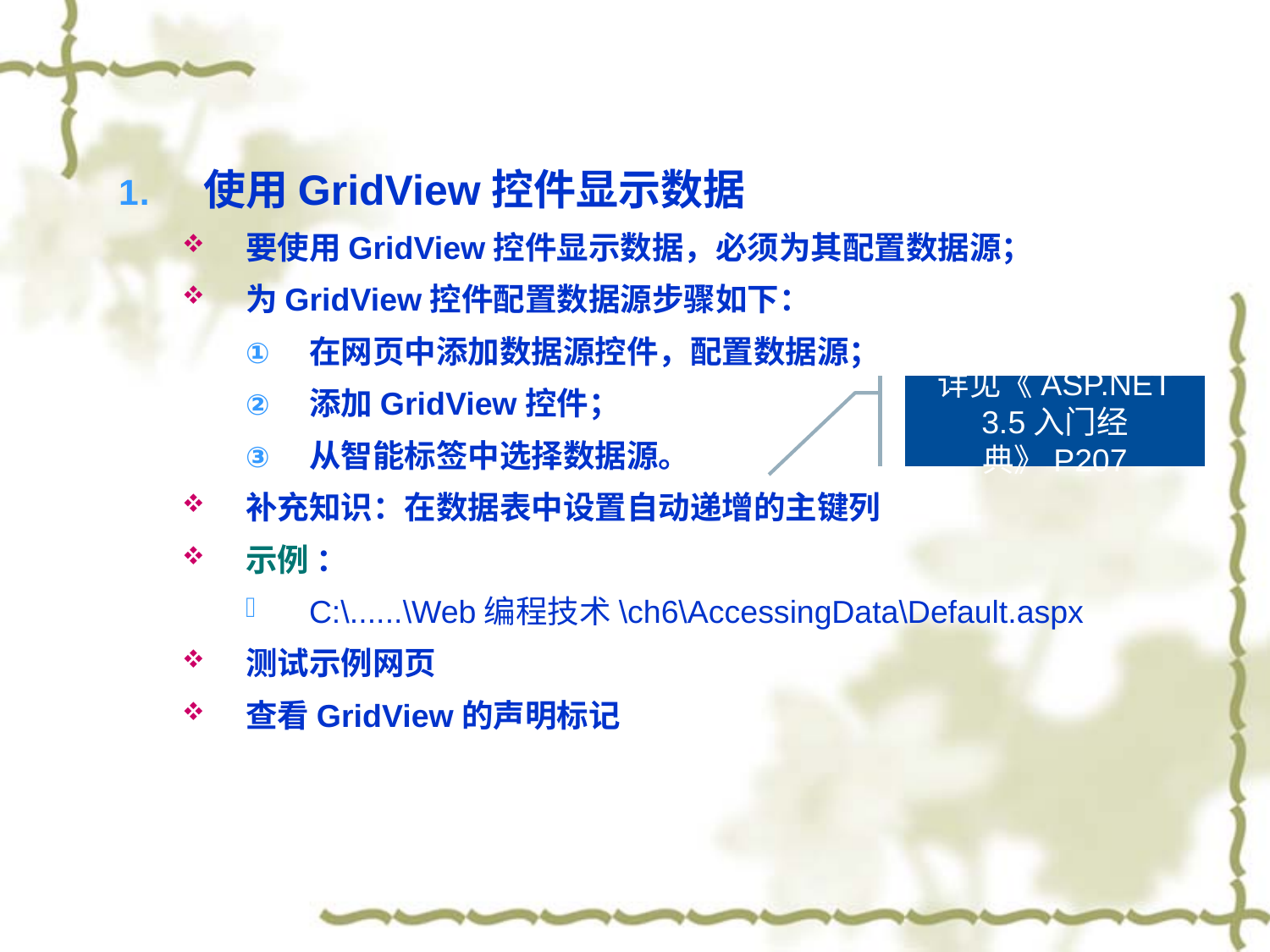

使用GridView控件显示数据
要使用GridView控件显示数据，必须为其配置数据源；
为GridView控件配置数据源步骤如下：
在网页中添加数据源控件，配置数据源；
添加GridView控件；
从智能标签中选择数据源。
补充知识：在数据表中设置自动递增的主键列
示例 ：
C:\......\Web编程技术\ch6\AccessingData\Default.aspx
测试示例网页
查看GridView的声明标记
详见《ASP.NET 3.5入门经典》P207